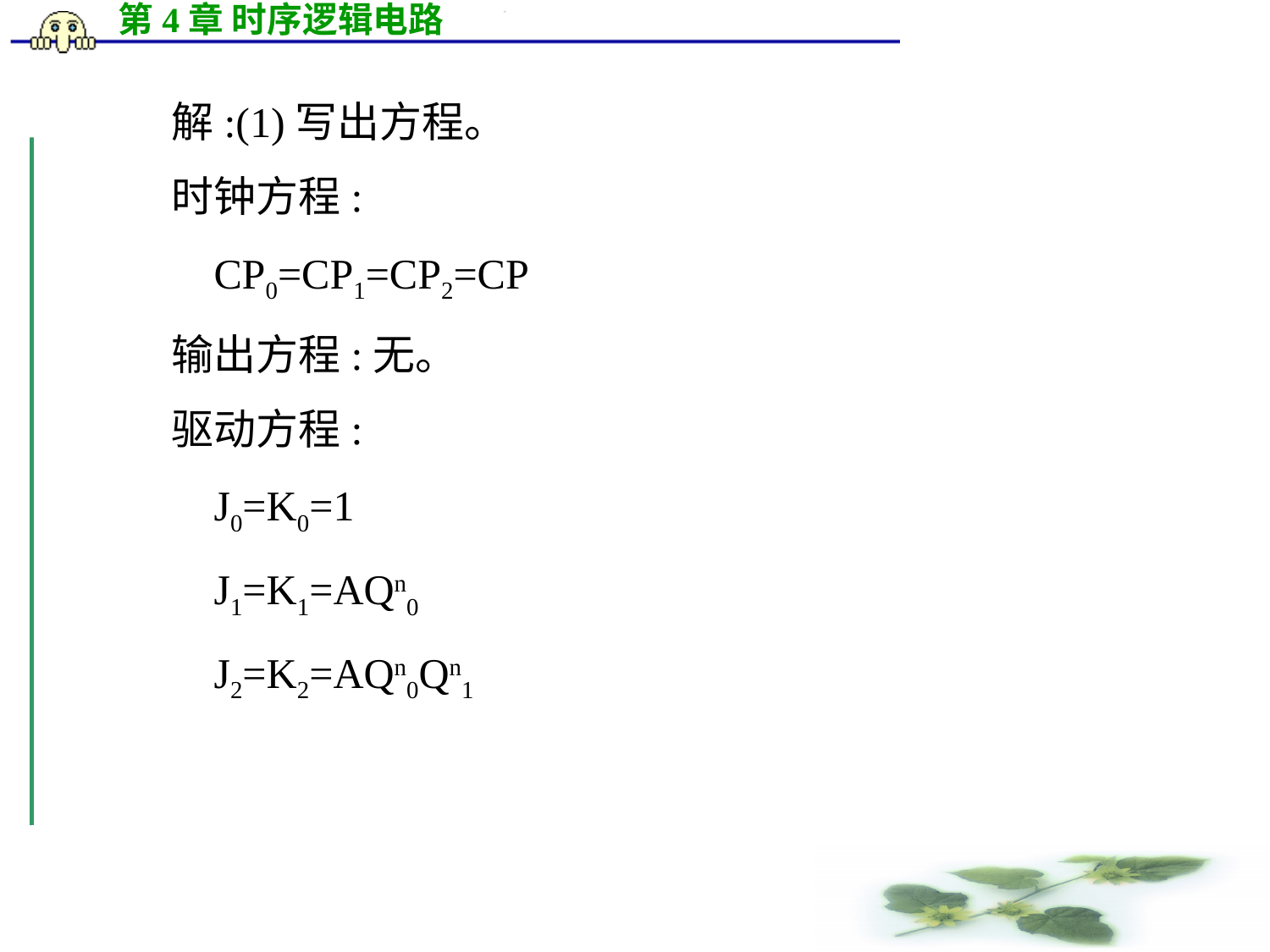

解:(1)写出方程。
时钟方程:
    CP0=CP1=CP2=CP
输出方程:无。
驱动方程:
    J0=K0=1
    J1=K1=AQn0
    J2=K2=AQn0Qn1